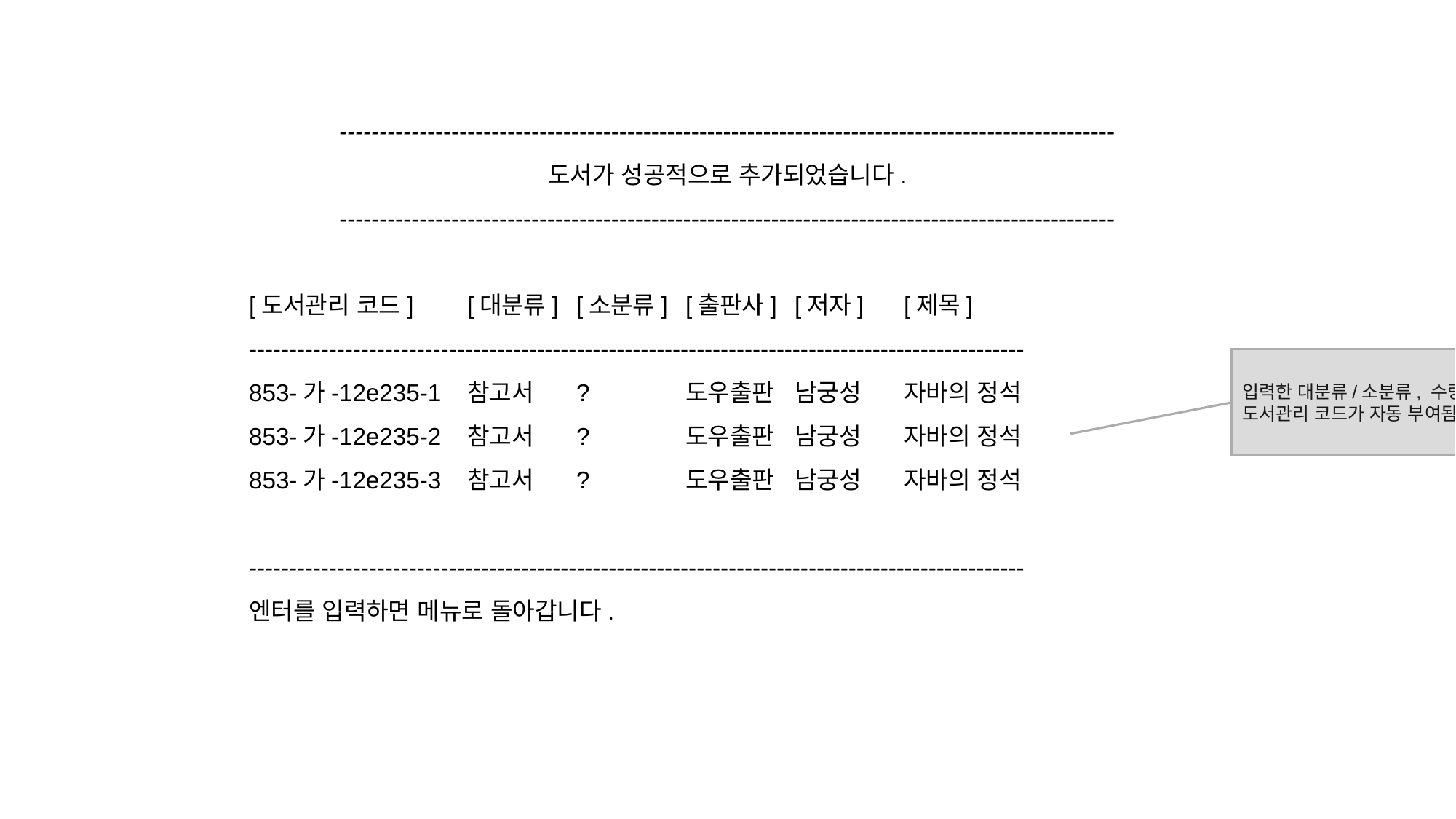

-------------------------------------------------------------------------------------------------
도서가 성공적으로 추가되었습니다.
-------------------------------------------------------------------------------------------------

[도서관리 코드]	[대분류]	[소분류]	[출판사]	[저자]	[제목]
-------------------------------------------------------------------------------------------------
853-가-12e235-1  	참고서	?	도우출판	남궁성	자바의 정석
853-가-12e235-2 	참고서	?	도우출판	남궁성	자바의 정석
853-가-12e235-3	참고서	?	도우출판	남궁성	자바의 정석

-------------------------------------------------------------------------------------------------
엔터를 입력하면 메뉴로 돌아갑니다.

입력한 대분류/소분류, 수량에 따라 도서관리 코드가 자동 부여됨.